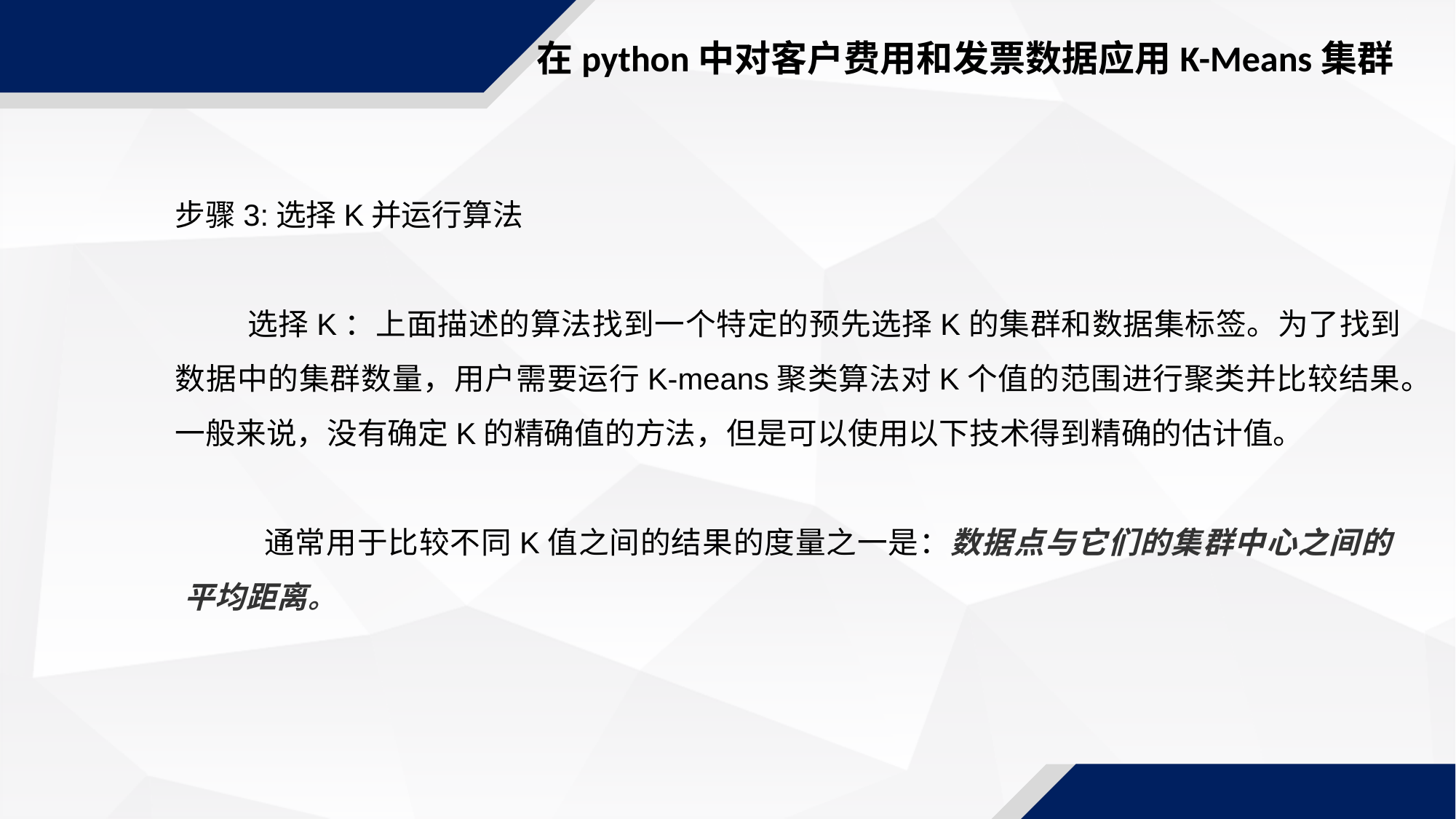

在python中对客户费用和发票数据应用K-Means集群
步骤3:选择K并运行算法

   选择K：上面描述的算法找到一个特定的预先选择K的集群和数据集标签。为了找到数据中的集群数量，用户需要运行K-means聚类算法对K个值的范围进行聚类并比较结果。一般来说，没有确定K的精确值的方法，但是可以使用以下技术得到精确的估计值。

    通常用于比较不同K值之间的结果的度量之一是：数据点与它们的集群中心之间的平均距离。